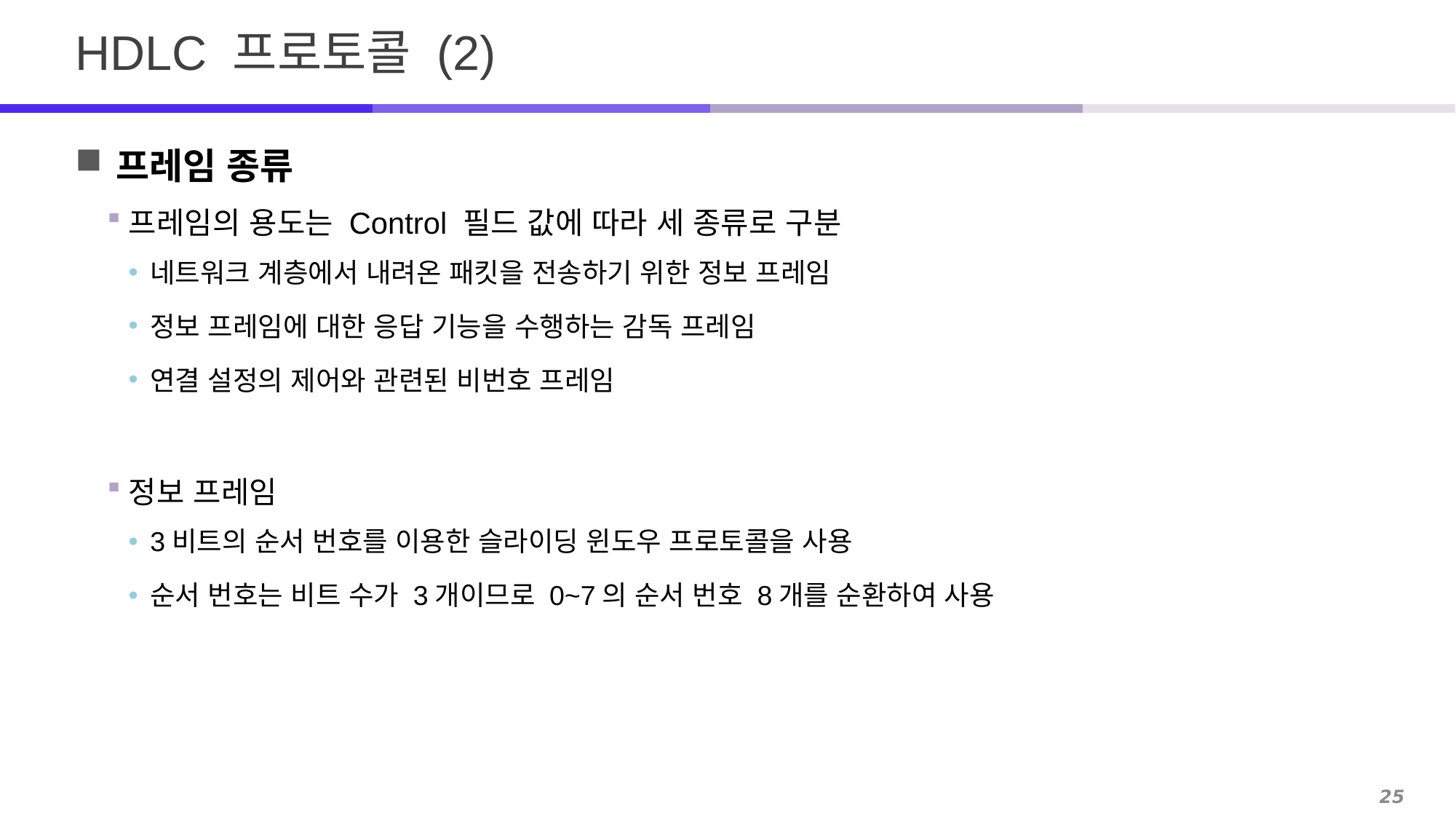

# HDLC 프로토콜 (2)
프레임 종류
프레임의 용도는 Control 필드 값에 따라 세 종류로 구분
네트워크 계층에서 내려온 패킷을 전송하기 위한 정보 프레임
정보 프레임에 대한 응답 기능을 수행하는 감독 프레임
연결 설정의 제어와 관련된 비번호 프레임

정보 프레임
3비트의 순서 번호를 이용한 슬라이딩 윈도우 프로토콜을 사용
순서 번호는 비트 수가 3개이므로 0~7의 순서 번호 8개를 순환하여 사용